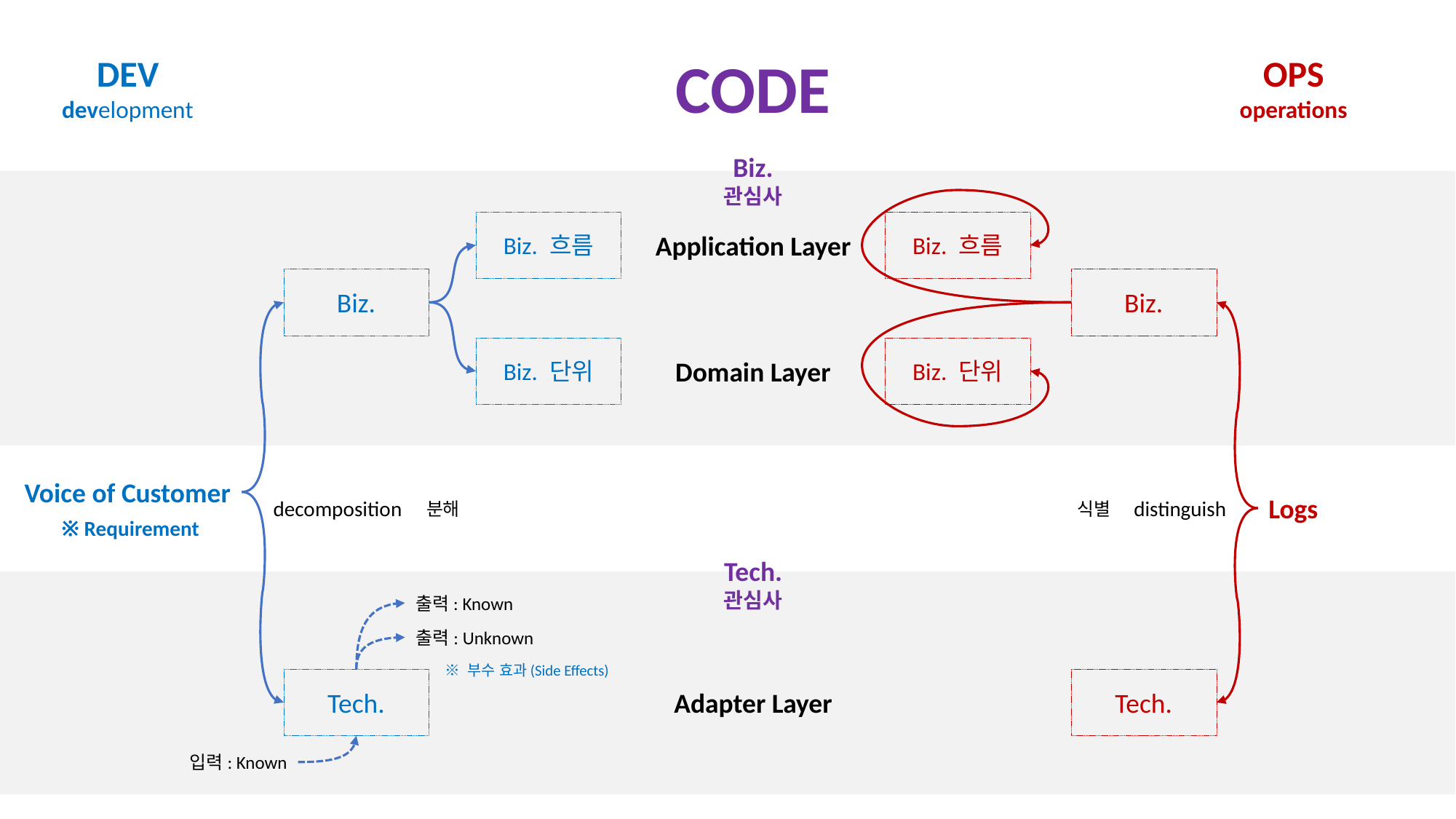

CODE
DEV
development
OPS
operations
Biz.
관심사

Application Layer
Biz. 흐름
Biz. 흐름

Biz.
Biz.

Domain Layer
Biz. 단위
Biz. 단위
Voice of Customer
※ Requirement
Logs
distinguish
식별
decomposition
분해
Tech.
관심사

출력: Known
출력: Unknown
※ 부수 효과(Side Effects)

Tech.
Tech.
Adapter Layer
입력: Known